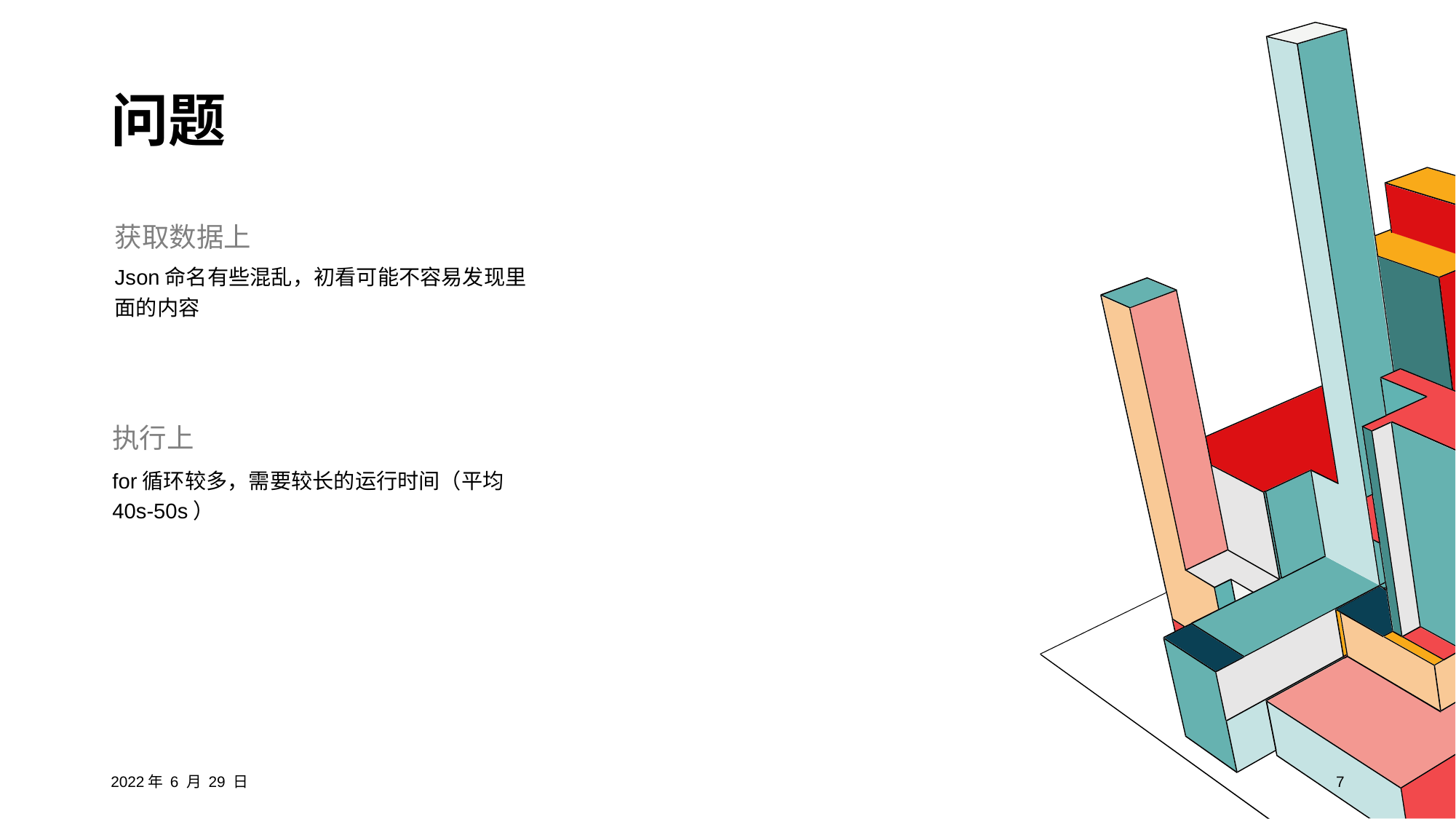

# 问题
获取数据上
Json命名有些混乱，初看可能不容易发现里面的内容
执行上
for循环较多，需要较长的运行时间（平均40s-50s）
2022年 6 月 29 日
7